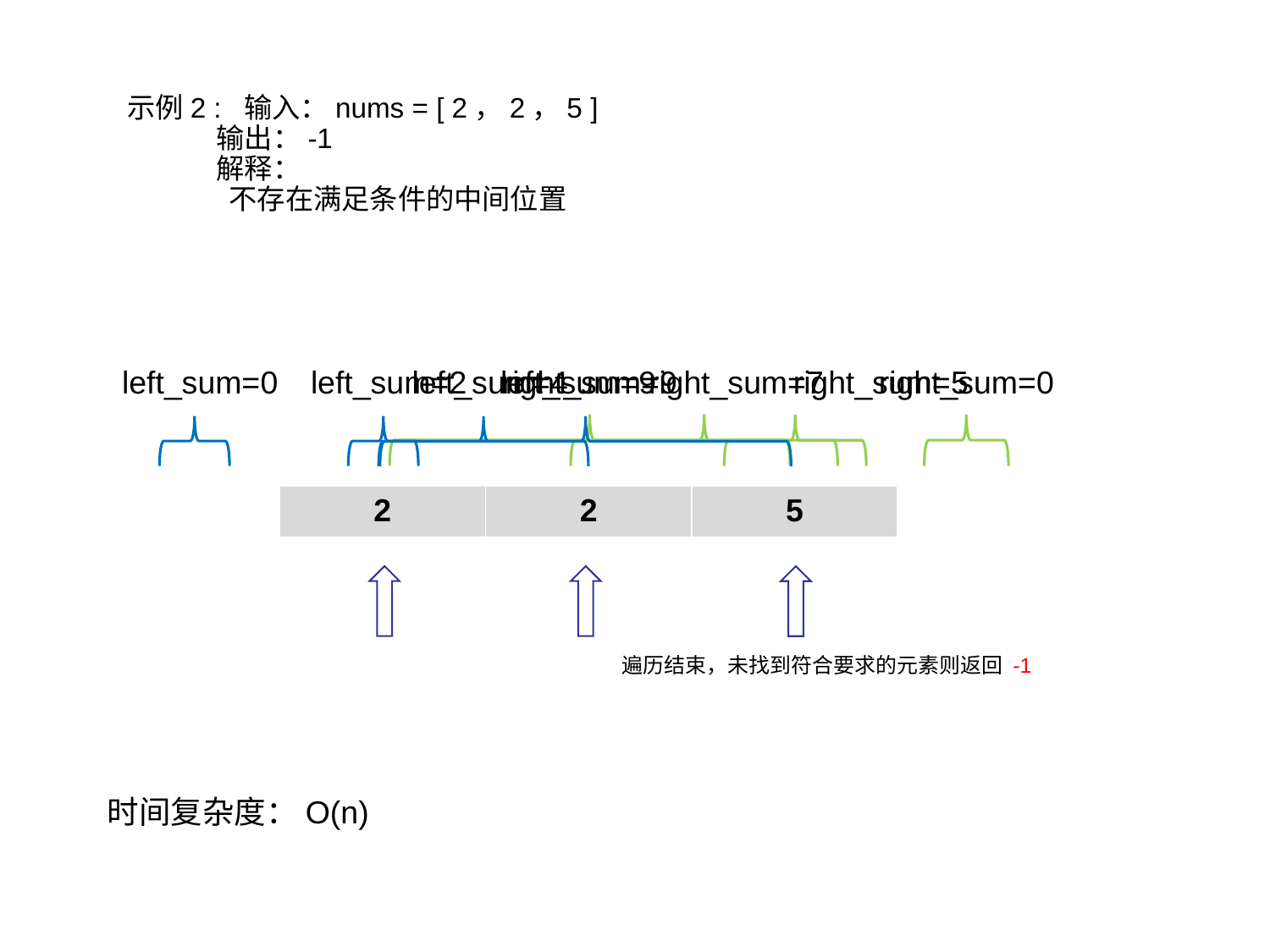

示例2 :  输入：nums = [ 2，2，5 ]
             输出：-1
             解释：
     不存在满足条件的中间位置

left_sum=0
left_sum=2
right_sum=9
right_sum=7
right_sum=0
left_sum=4
left_sum=9
right_sum=5

| 2 | 2 | 5 |
| --- | --- | --- |

遍历结束，未找到符合要求的元素则返回 -1
时间复杂度：O(n)